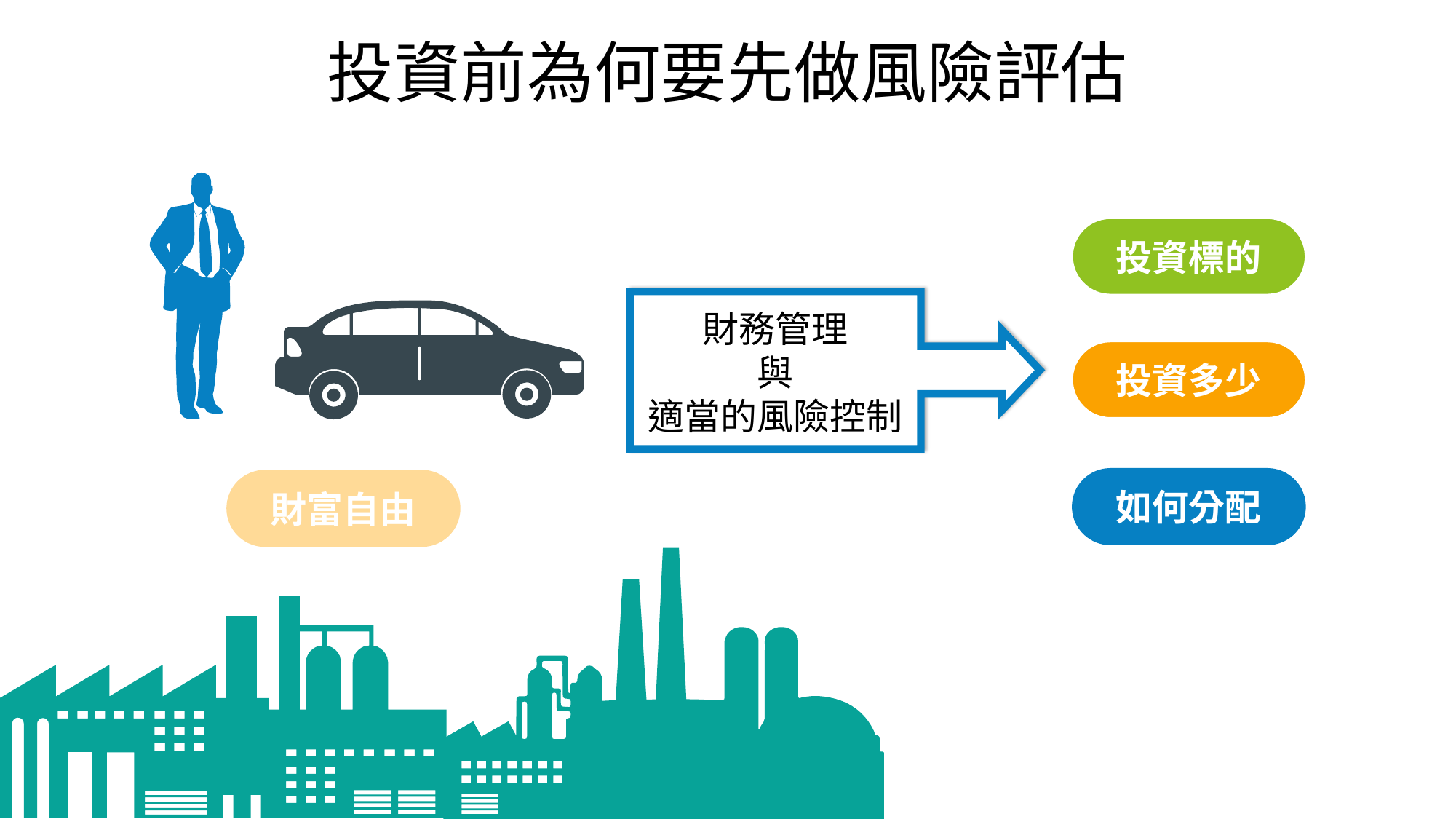

投資前為何要先做風險評估

投資標的

財務管理
與
適當的風險控制
投資多少
如何分配
財富自由